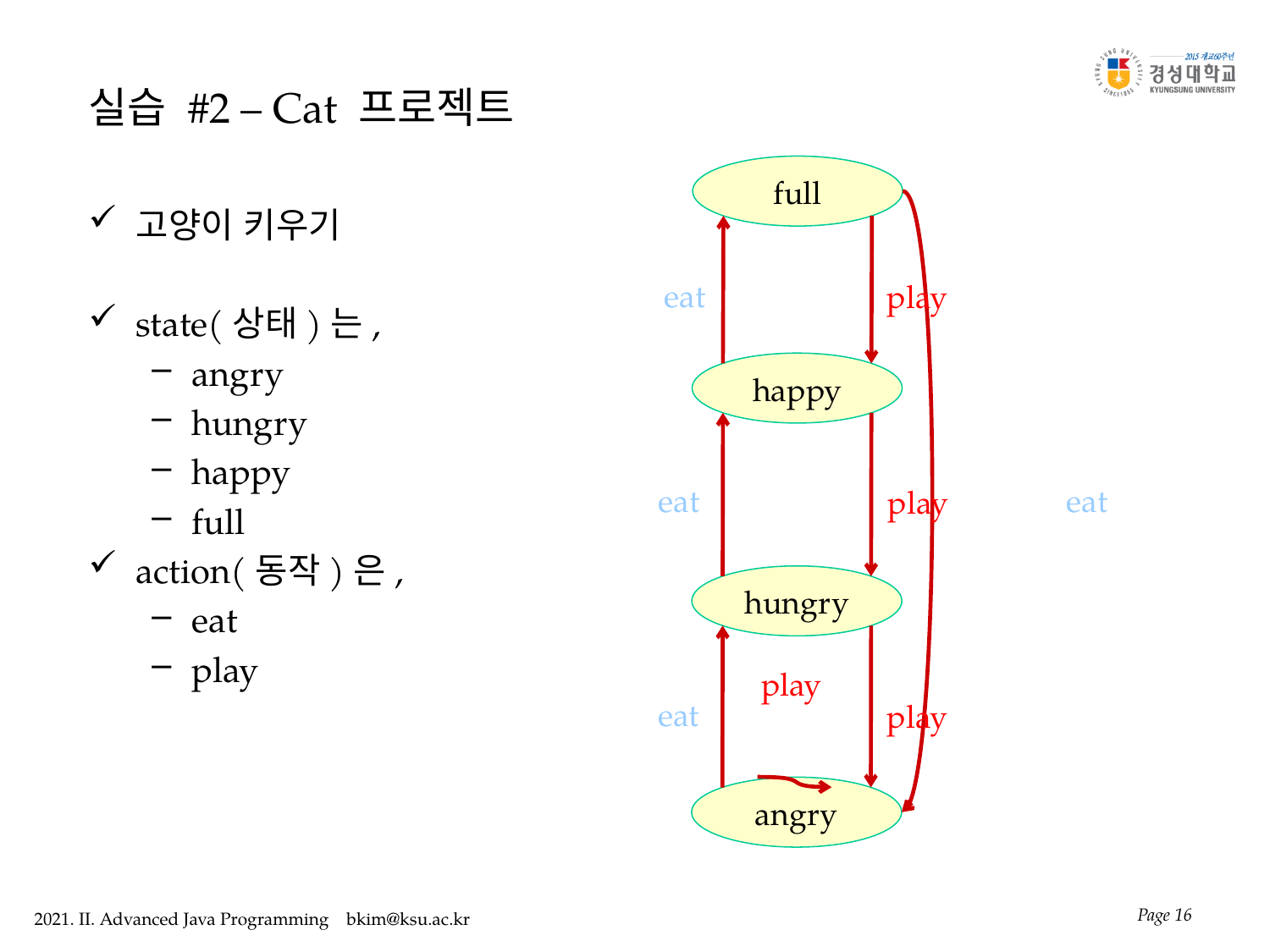

# 실습 #2 – Cat 프로젝트
full
고양이 키우기

state(상태)는,
angry
hungry
happy
full
action(동작)은,
eat
play

eat
play
happy
eat
eat
play
hungry
play
eat
play
angry
Page 16